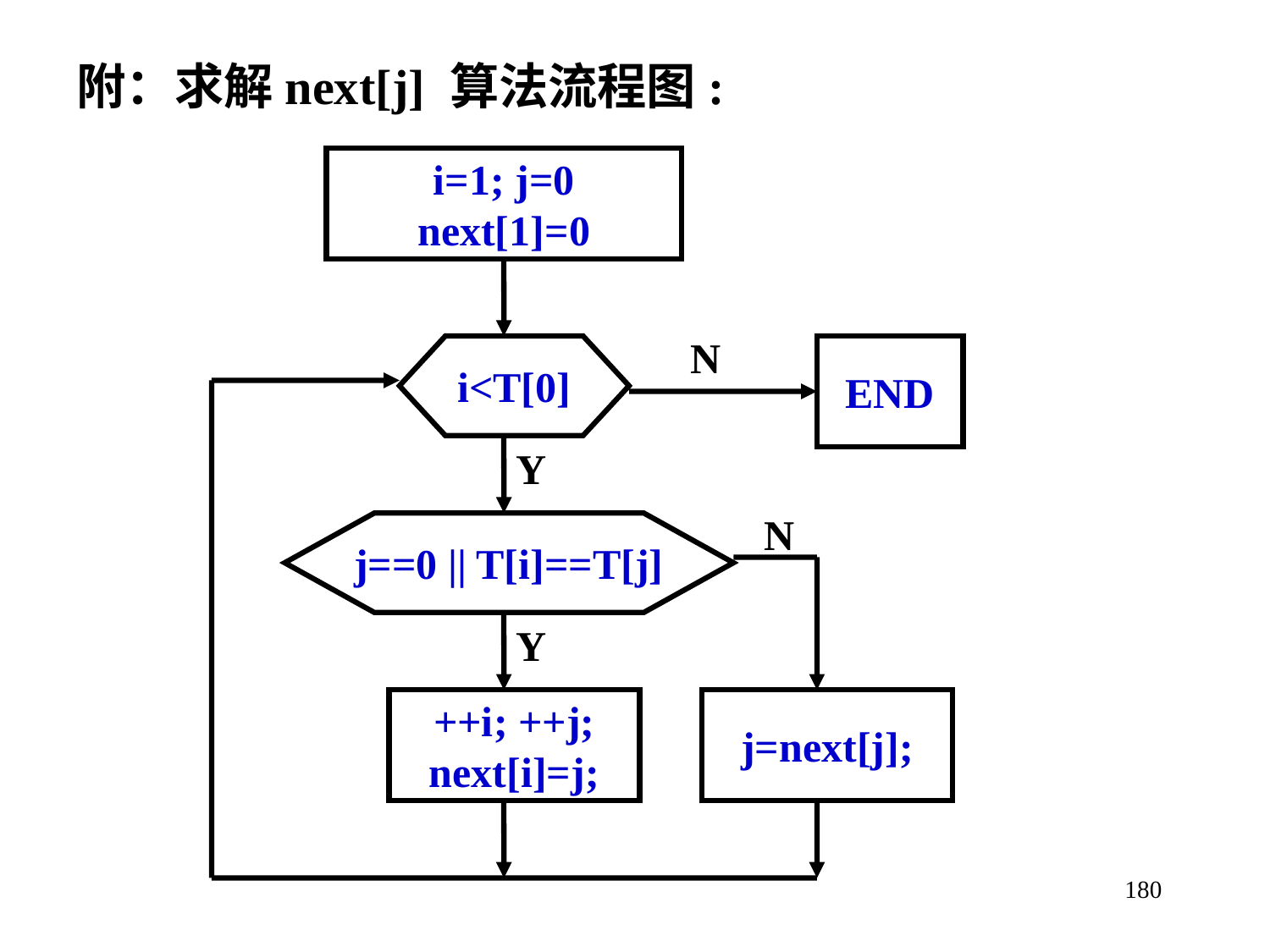

# 附：求解next[j] 算法流程图:
i=1; j=0
next[1]=0

N
i<T[0]
END

Y
N
j==0 || T[i]==T[j]

Y
++i; ++j;
next[i]=j;
j=next[j];

180